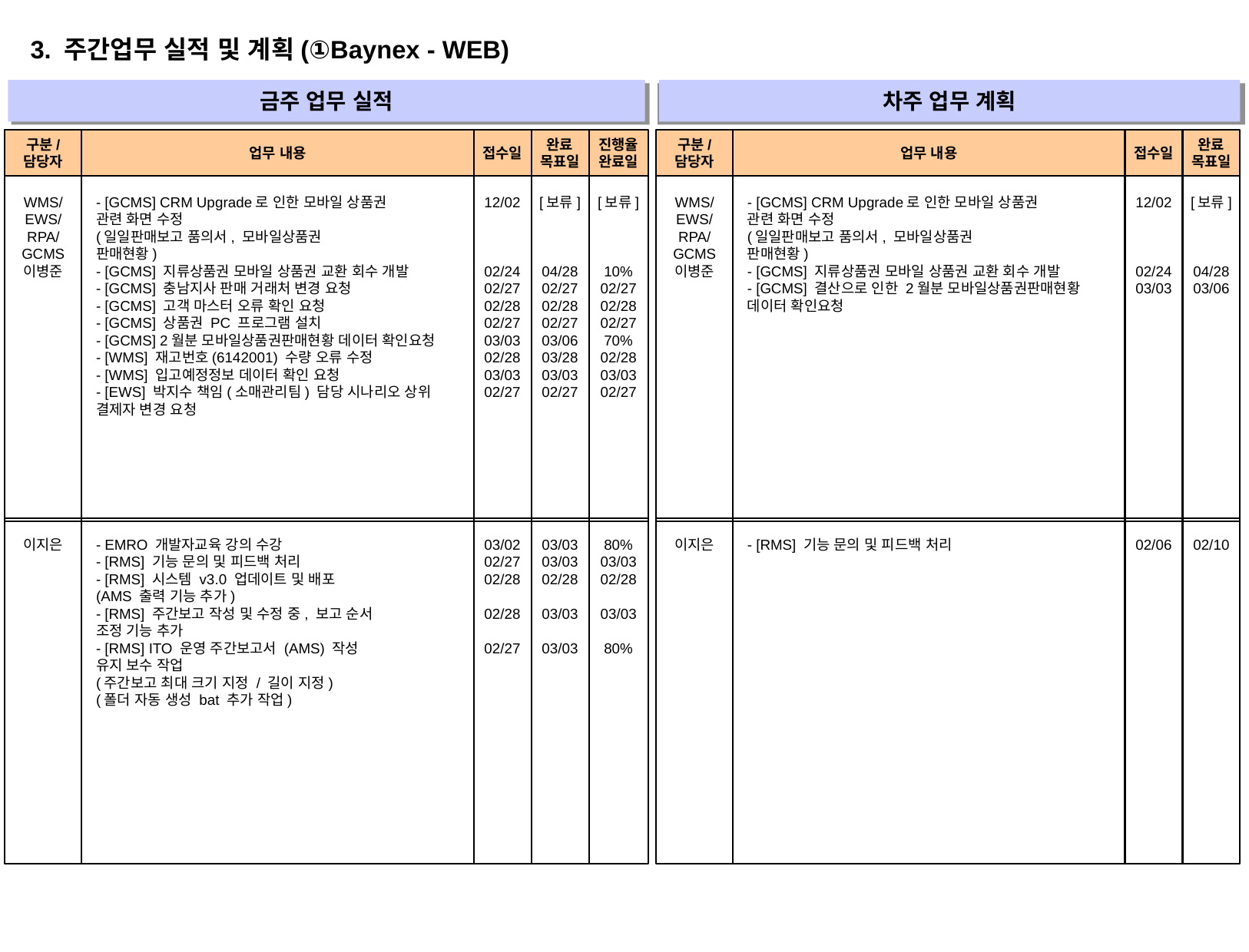

3. 주간업무 실적 및 계획(①Baynex - WEB)
금주 업무 실적
차주 업무 계획
" "
" "
구분/
담당자
업무 내용
접수일
완료
목표일
진행율
완료일
구분/
담당자
업무 내용
접수일
완료
목표일
WMS/
EWS/
RPA/
GCMS
이병준

- [GCMS] CRM Upgrade로 인한 모바일 상품권
관련 화면 수정
(일일판매보고 품의서, 모바일상품권
판매현황)
- [GCMS] 지류상품권 모바일 상품권 교환 회수 개발
- [GCMS] 충남지사 판매 거래처 변경 요청
- [GCMS] 고객 마스터 오류 확인 요청
- [GCMS] 상품권 PC 프로그램 설치
- [GCMS] 2월분 모바일상품권판매현황 데이터 확인요청
- [WMS] 재고번호(6142001) 수량 오류 수정
- [WMS] 입고예정정보 데이터 확인 요청
- [EWS] 박지수 책임(소매관리팀) 담당 시나리오 상위
결제자 변경 요청
12/02
02/24
02/27
02/28
02/27
03/03
02/28
03/03
02/27
[보류]
04/28
02/27
02/28
02/27
03/06
03/28
03/03
02/27
[보류]
10%
02/27
02/28
02/27
70%
02/28
03/03
02/27
WMS/
EWS/
RPA/
GCMS
이병준

- [GCMS] CRM Upgrade로 인한 모바일 상품권
관련 화면 수정
(일일판매보고 품의서, 모바일상품권
판매현황)
- [GCMS] 지류상품권 모바일 상품권 교환 회수 개발
- [GCMS] 결산으로 인한 2월분 모바일상품권판매현황
데이터 확인요청
12/02
02/24
03/03
[보류]
04/28
03/06
이지은

- EMRO 개발자교육 강의 수강
- [RMS] 기능 문의 및 피드백 처리
- [RMS] 시스템 v3.0 업데이트 및 배포
(AMS 출력 기능 추가)
- [RMS] 주간보고 작성 및 수정 중, 보고 순서
조정 기능 추가
- [RMS] ITO 운영 주간보고서 (AMS) 작성
유지 보수 작업
(주간보고 최대 크기 지정 / 길이 지정)
(폴더 자동 생성 bat 추가 작업)
03/02
02/27
02/28
02/28
02/27
03/03
03/03
02/28
03/03
03/03
80%
03/03
02/28
03/03
80%
이지은

- [RMS] 기능 문의 및 피드백 처리
02/06
02/10